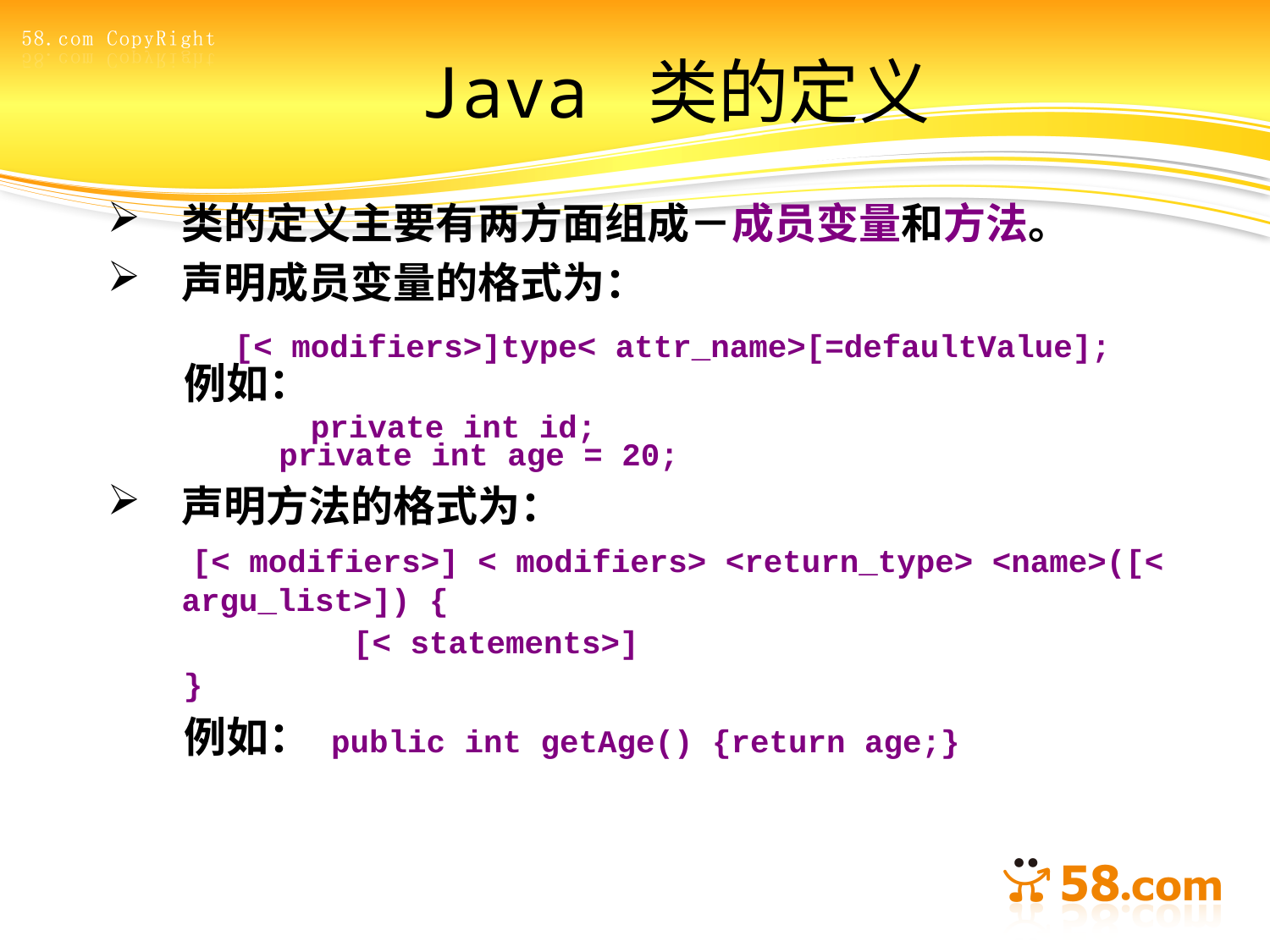

# Java 类的定义
类的定义主要有两方面组成－成员变量和方法。
声明成员变量的格式为：
     [< modifiers>]type< attr_name>[=defaultValue];
       例如：
        private int id;
         private int age = 20;
声明方法的格式为：
    [< modifiers>] < modifiers> <return_type> <name>([< argu_list>]) {
  	         [< statements>]
    }
       例如： public int getAge() {return age;}